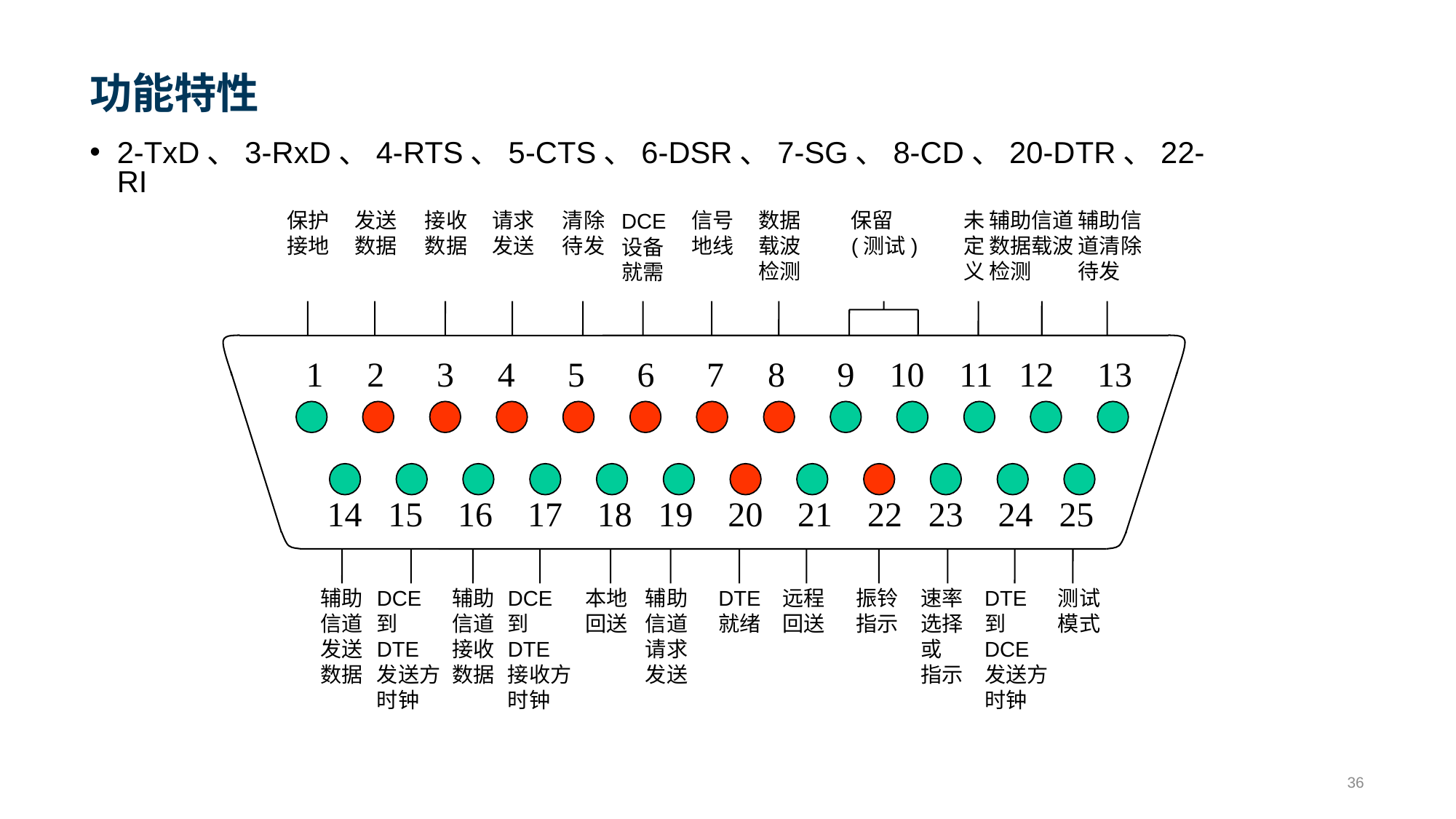

# 功能特性
2-TxD、3-RxD、4-RTS、5-CTS、6-DSR、7-SG、8-CD、20-DTR、22-RI
保护
接地
发送
数据
接收
数据
请求
发送
清除
待发
信号
地线
数据
载波
检测
保留
(测试)
未
定
义
辅助信道数据载波检测
辅助信道清除
待发
DCE
设备
就需

1     2      3     4      5      6      7     8      9    10    11   12     13

14   15    16    17    18   19    20    21    22   23    24   25

辅助
信道
发送
数据
DCE
到
DTE
发送方
时钟
辅助
信道
接收
数据
DCE
到
DTE
接收方
时钟
本地
回送
辅助
信道
请求
发送
DTE
就绪
远程
回送
振铃
指示
速率
选择
或
指示
DTE
到
DCE
发送方
时钟
测试
模式
36